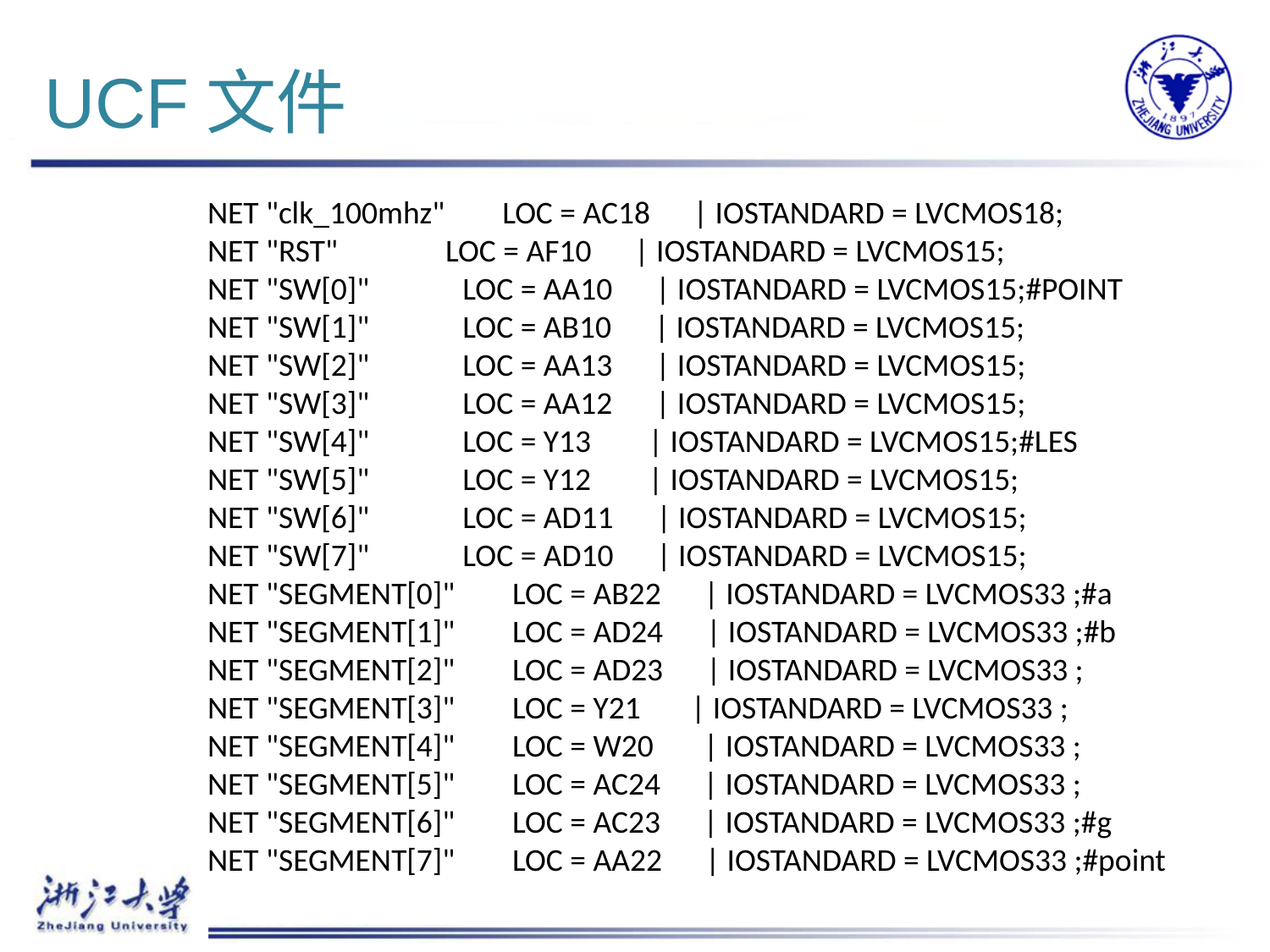

# UCF文件
NET "clk_100mhz"        LOC = AC18      | IOSTANDARD = LVCMOS18;
NET "RST"               LOC = AF10      | IOSTANDARD = LVCMOS15;
NET "SW[0]"             LOC = AA10      | IOSTANDARD = LVCMOS15;#POINT
NET "SW[1]"             LOC = AB10      | IOSTANDARD = LVCMOS15;
NET "SW[2]"             LOC = AA13      | IOSTANDARD = LVCMOS15;
NET "SW[3]"             LOC = AA12      | IOSTANDARD = LVCMOS15;
NET "SW[4]"             LOC = Y13        | IOSTANDARD = LVCMOS15;#LES
NET "SW[5]"             LOC = Y12        | IOSTANDARD = LVCMOS15;
NET "SW[6]"             LOC = AD11      | IOSTANDARD = LVCMOS15;
NET "SW[7]"             LOC = AD10      | IOSTANDARD = LVCMOS15;
NET "SEGMENT[0]"        LOC = AB22      | IOSTANDARD = LVCMOS33 ;#a
NET "SEGMENT[1]"        LOC = AD24      | IOSTANDARD = LVCMOS33 ;#b
NET "SEGMENT[2]"        LOC = AD23      | IOSTANDARD = LVCMOS33 ;
NET "SEGMENT[3]"        LOC = Y21       | IOSTANDARD = LVCMOS33 ;
NET "SEGMENT[4]"        LOC = W20       | IOSTANDARD = LVCMOS33 ;
NET "SEGMENT[5]"        LOC = AC24      | IOSTANDARD = LVCMOS33 ;
NET "SEGMENT[6]"        LOC = AC23      | IOSTANDARD = LVCMOS33 ;#g
NET "SEGMENT[7]"        LOC = AA22      | IOSTANDARD = LVCMOS33 ;#point